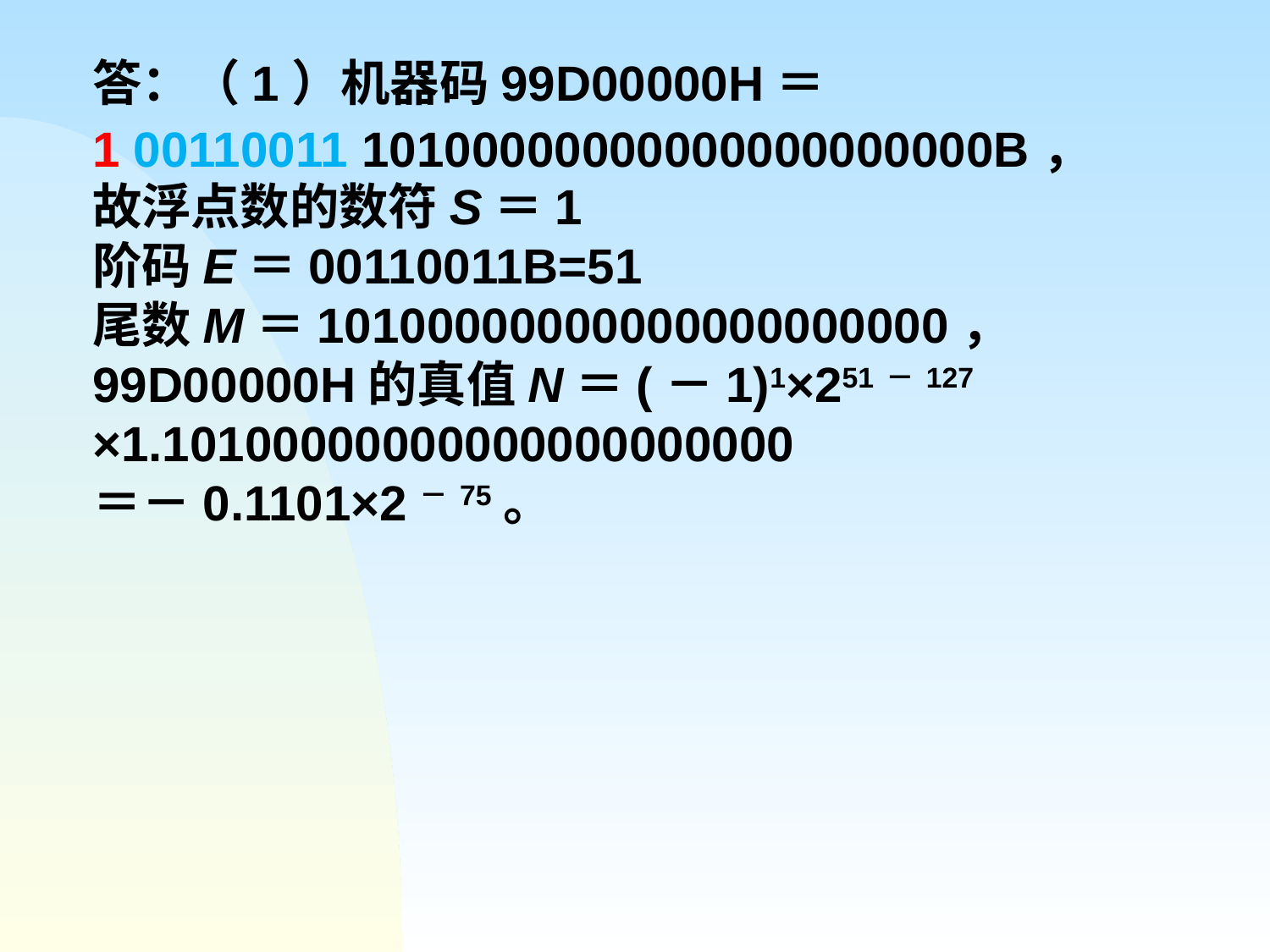

答：（1）机器码99D00000H＝
1 00110011 10100000000000000000000B，
故浮点数的数符S＝1
阶码E＝00110011B=51
尾数M＝10100000000000000000000，
99D00000H的真值N＝(－1)1×251－127
×1.10100000000000000000000
＝－0.1101×2－75。
122